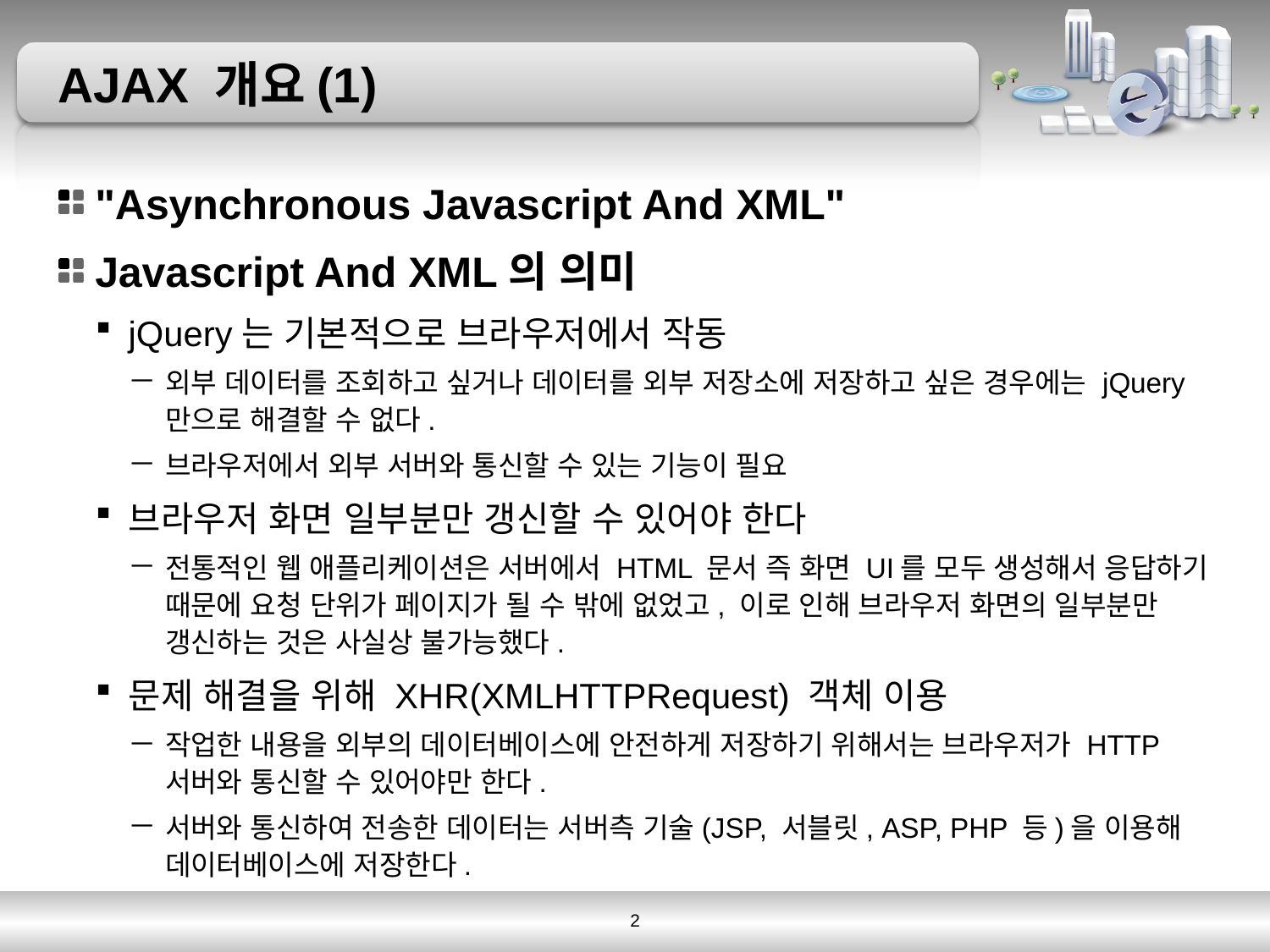

# AJAX 개요(1)
"Asynchronous Javascript And XML"
Javascript And XML의 의미
jQuery는 기본적으로 브라우저에서 작동
외부 데이터를 조회하고 싶거나 데이터를 외부 저장소에 저장하고 싶은 경우에는 jQuery만으로 해결할 수 없다.
브라우저에서 외부 서버와 통신할 수 있는 기능이 필요
브라우저 화면 일부분만 갱신할 수 있어야 한다
전통적인 웹 애플리케이션은 서버에서 HTML 문서 즉 화면 UI를 모두 생성해서 응답하기 때문에 요청 단위가 페이지가 될 수 밖에 없었고, 이로 인해 브라우저 화면의 일부분만 갱신하는 것은 사실상 불가능했다.
문제 해결을 위해 XHR(XMLHTTPRequest) 객체 이용
작업한 내용을 외부의 데이터베이스에 안전하게 저장하기 위해서는 브라우저가 HTTP 서버와 통신할 수 있어야만 한다.
서버와 통신하여 전송한 데이터는 서버측 기술(JSP, 서블릿, ASP, PHP 등)을 이용해 데이터베이스에 저장한다.